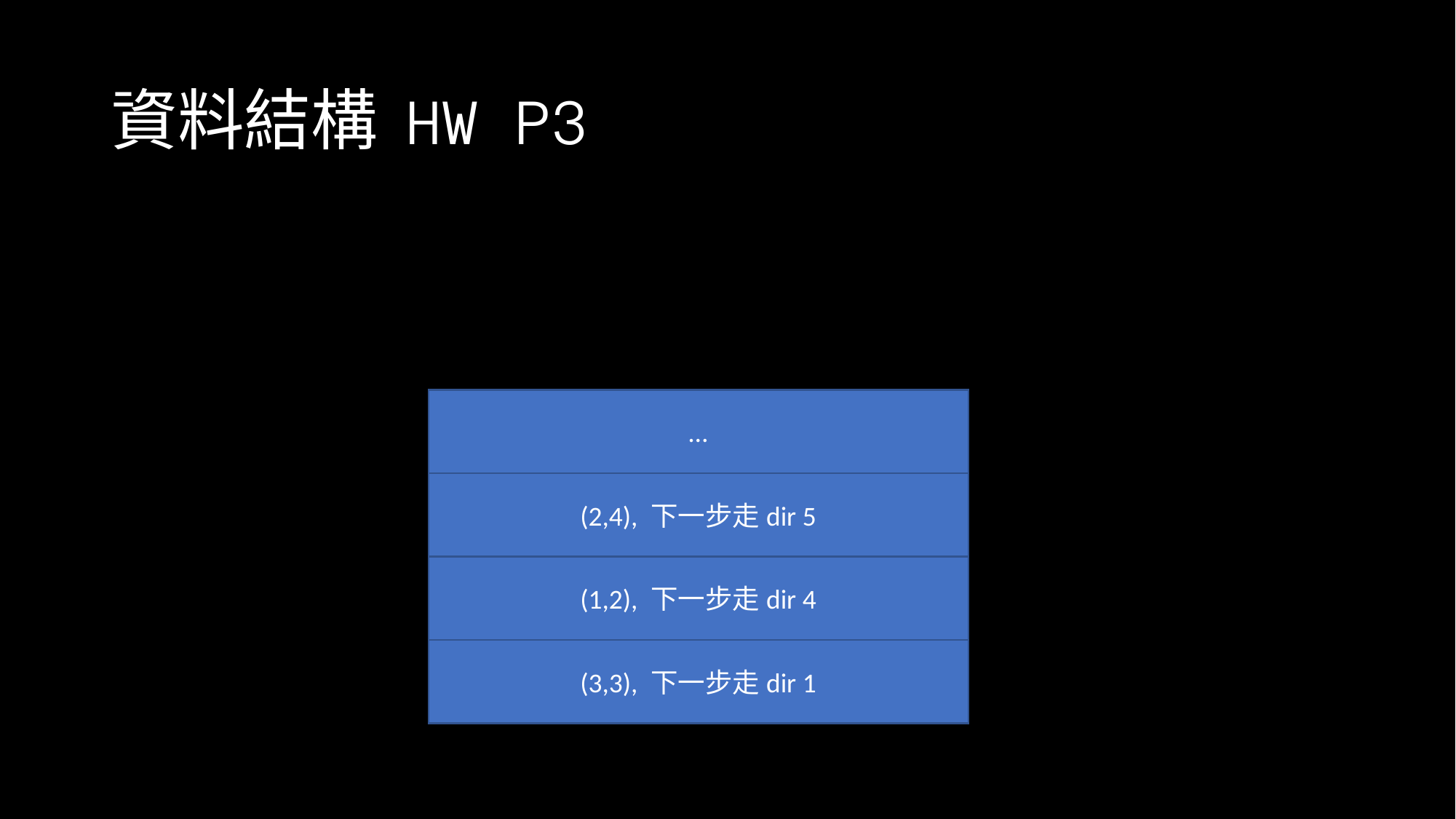

# 資料結構 HW P3
…
(2,4), 下一步走dir 5
(1,2), 下一步走dir 4
(3,3), 下一步走dir 1